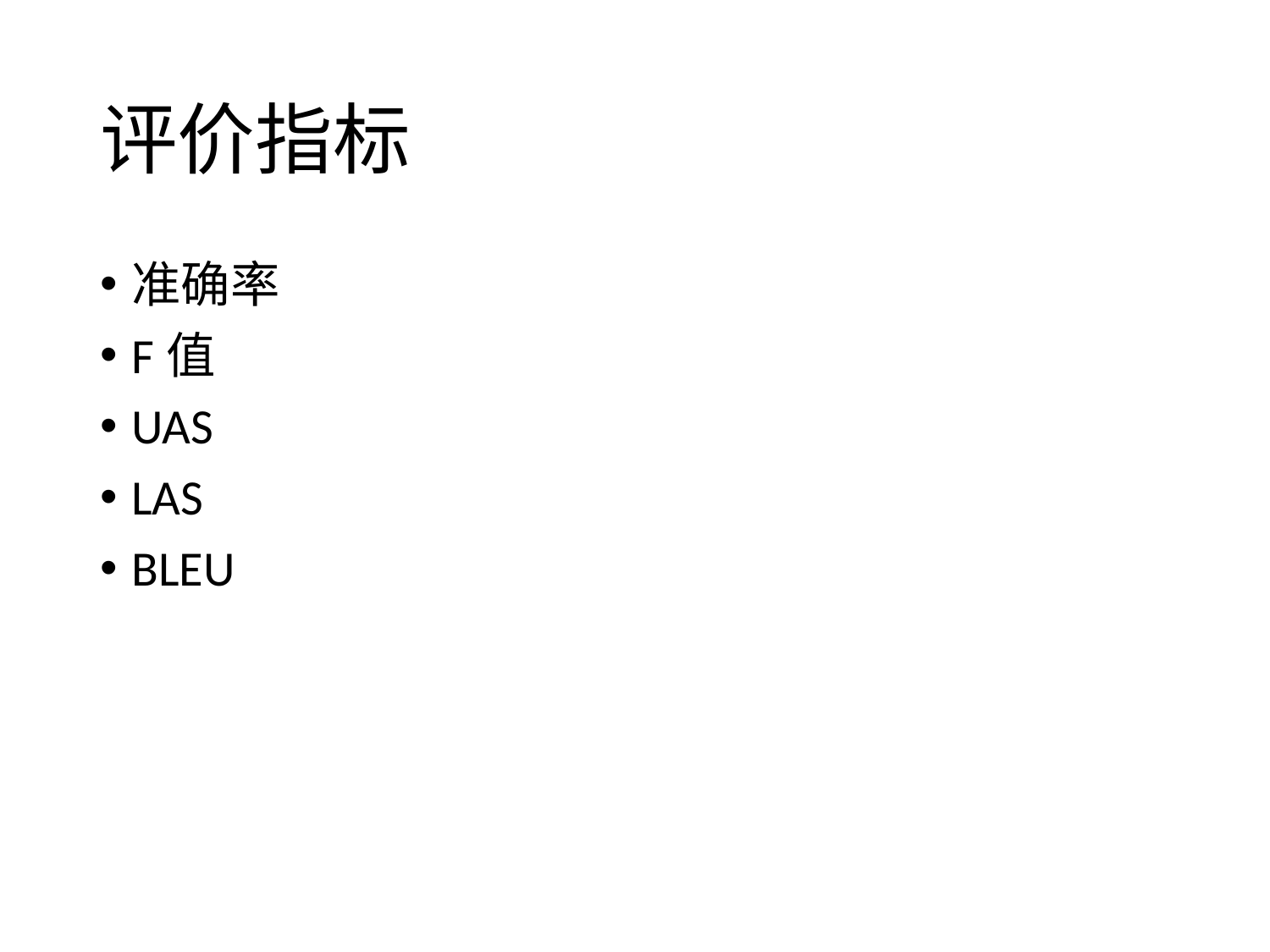

# 评价指标
准确率
F值
UAS
LAS
BLEU